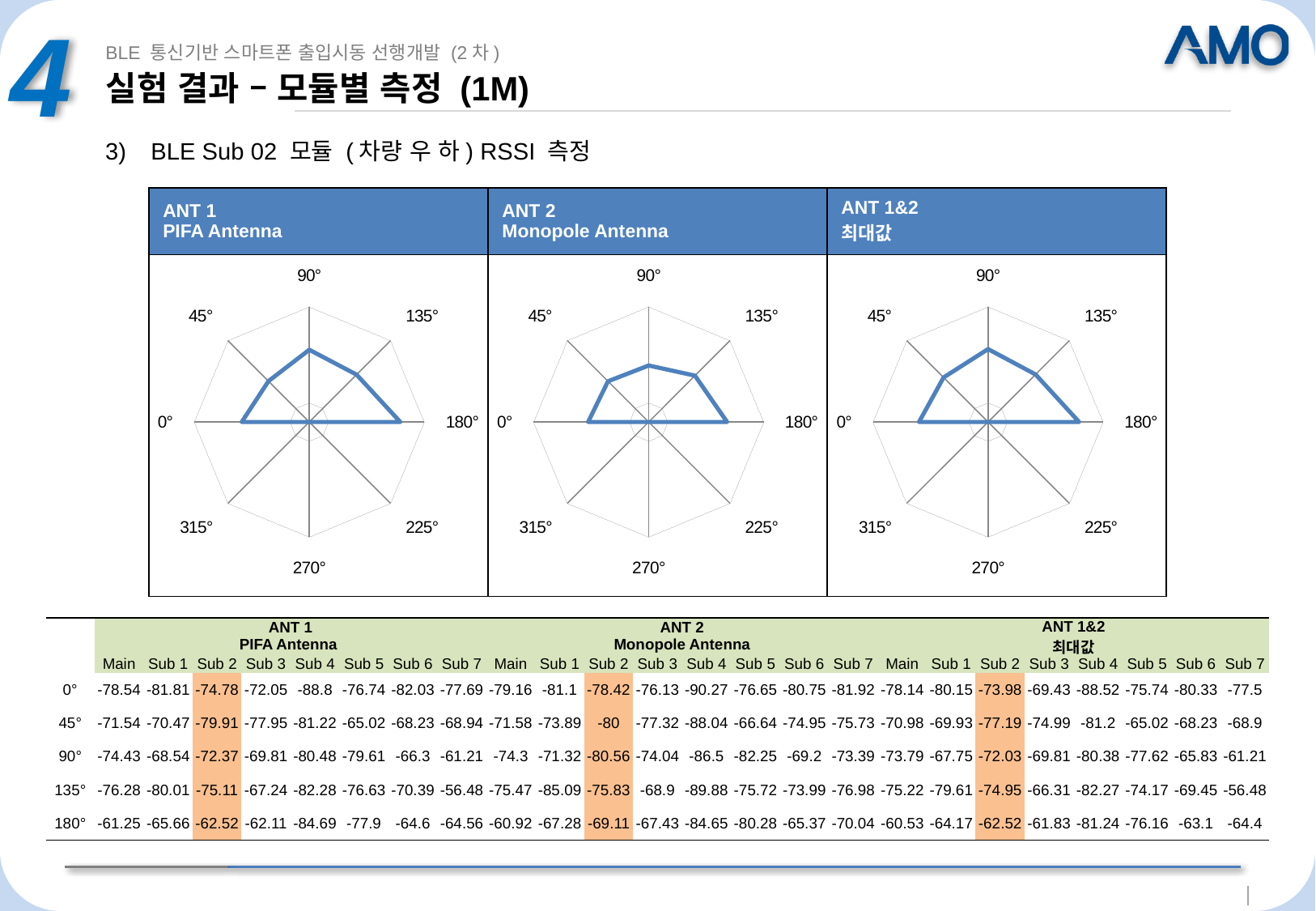

4
BLE 통신기반 스마트폰 출입시동 선행개발 (2차)
# 실험 결과 – 모듈별 측정 (1M)
BLE Sub 02 모듈 (차량 우 하) RSSI 측정
| ANT 1 PIFA Antenna | ANT 2 Monopole Antenna | ANT 1&2 최대값 |
| --- | --- | --- |
|  |  |  |

### Chart

| Category |  |
|---|---|
| 90° | -72.37 |
| 135° | -75.11 |
| 180° | -62.52 |
| 225° | -110.0 |
| 270° | -110.0 |
| 315° | -110.0 |
| 0° | -74.78 |
| 45° | -79.91 |

### Chart

| Category |  |
|---|---|
| 90° | -80.56 |
| 135° | -75.83 |
| 180° | -69.11 |
| 225° | -110.0 |
| 270° | -110.0 |
| 315° | -110.0 |
| 0° | -78.42 |
| 45° | -80.0 |

### Chart

| Category |  |
|---|---|
| 90° | -72.03 |
| 135° | -74.95 |
| 180° | -62.52 |
| 225° | -110.0 |
| 270° | -110.0 |
| 315° | -110.0 |
| 0° | -73.98 |
| 45° | -77.19 |
|  | ANT 1 PIFA Antenna |  |  |  |  |  |  |  | ANT 2 Monopole Antenna |  |  |  |  |  |  |  | ANT 1&2 최대값 |  |  |  |  |  |  |  |
| --- | --- | --- | --- | --- | --- | --- | --- | --- | --- | --- | --- | --- | --- | --- | --- | --- | --- | --- | --- | --- | --- | --- | --- | --- |
|  | Main | Sub 1 | Sub 2 | Sub 3 | Sub 4 | Sub 5 | Sub 6 | Sub 7 | Main | Sub 1 | Sub 2 | Sub 3 | Sub 4 | Sub 5 | Sub 6 | Sub 7 | Main | Sub 1 | Sub 2 | Sub 3 | Sub 4 | Sub 5 | Sub 6 | Sub 7 |
| 0° | -78.54 | -81.81 | -74.78 | -72.05 | -88.8 | -76.74 | -82.03 | -77.69 | -79.16 | -81.1 | -78.42 | -76.13 | -90.27 | -76.65 | -80.75 | -81.92 | -78.14 | -80.15 | -73.98 | -69.43 | -88.52 | -75.74 | -80.33 | -77.5 |
| 45° | -71.54 | -70.47 | -79.91 | -77.95 | -81.22 | -65.02 | -68.23 | -68.94 | -71.58 | -73.89 | -80 | -77.32 | -88.04 | -66.64 | -74.95 | -75.73 | -70.98 | -69.93 | -77.19 | -74.99 | -81.2 | -65.02 | -68.23 | -68.9 |
| 90° | -74.43 | -68.54 | -72.37 | -69.81 | -80.48 | -79.61 | -66.3 | -61.21 | -74.3 | -71.32 | -80.56 | -74.04 | -86.5 | -82.25 | -69.2 | -73.39 | -73.79 | -67.75 | -72.03 | -69.81 | -80.38 | -77.62 | -65.83 | -61.21 |
| 135° | -76.28 | -80.01 | -75.11 | -67.24 | -82.28 | -76.63 | -70.39 | -56.48 | -75.47 | -85.09 | -75.83 | -68.9 | -89.88 | -75.72 | -73.99 | -76.98 | -75.22 | -79.61 | -74.95 | -66.31 | -82.27 | -74.17 | -69.45 | -56.48 |
| 180° | -61.25 | -65.66 | -62.52 | -62.11 | -84.69 | -77.9 | -64.6 | -64.56 | -60.92 | -67.28 | -69.11 | -67.43 | -84.65 | -80.28 | -65.37 | -70.04 | -60.53 | -64.17 | -62.52 | -61.83 | -81.24 | -76.16 | -63.1 | -64.4 |